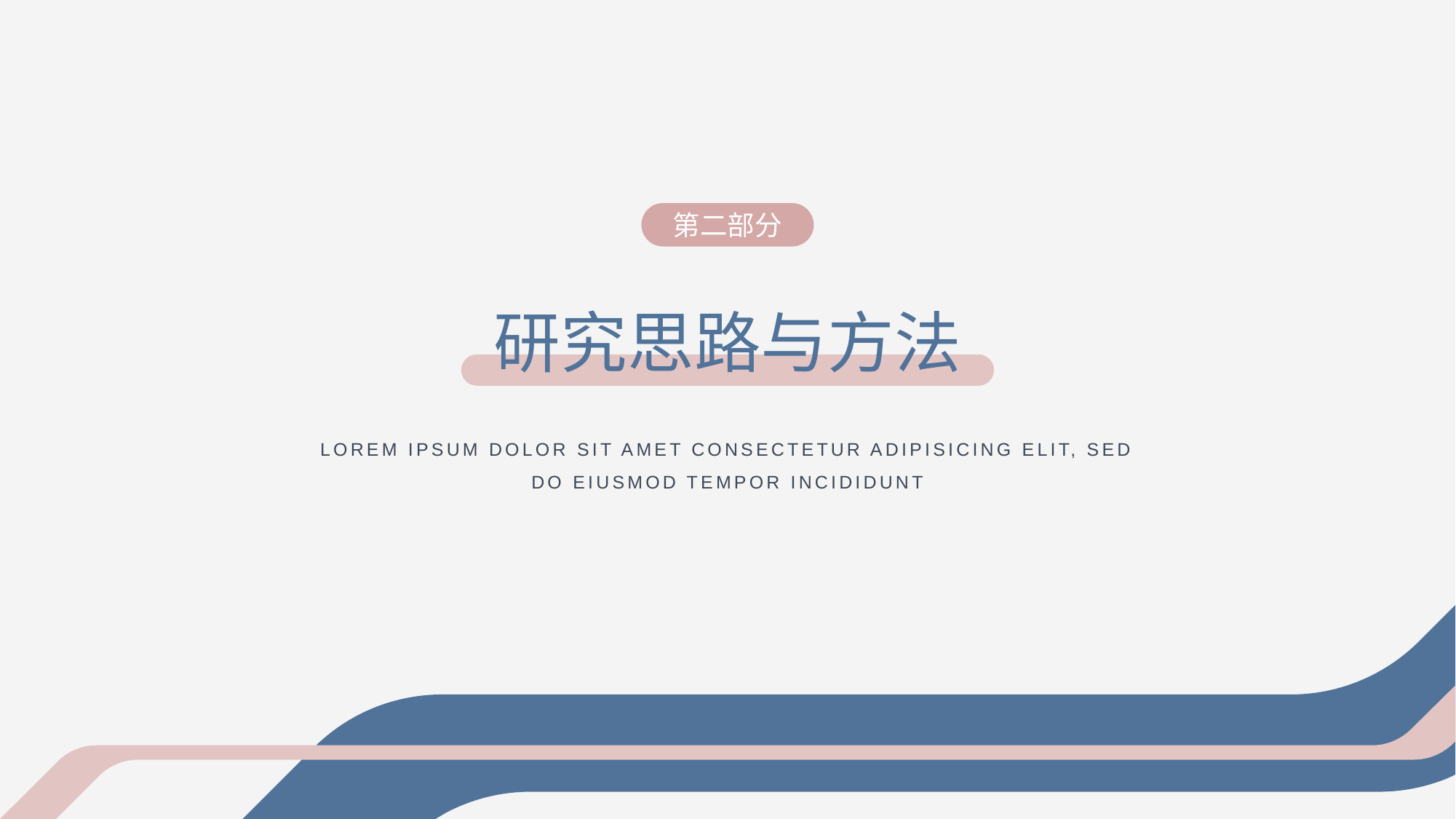

第二部分
研究思路与方法

LOREM IPSUM DOLOR SIT AMET CONSECTETUR ADIPISICING ELIT, SED DO EIUSMOD TEMPOR INCIDIDUNT